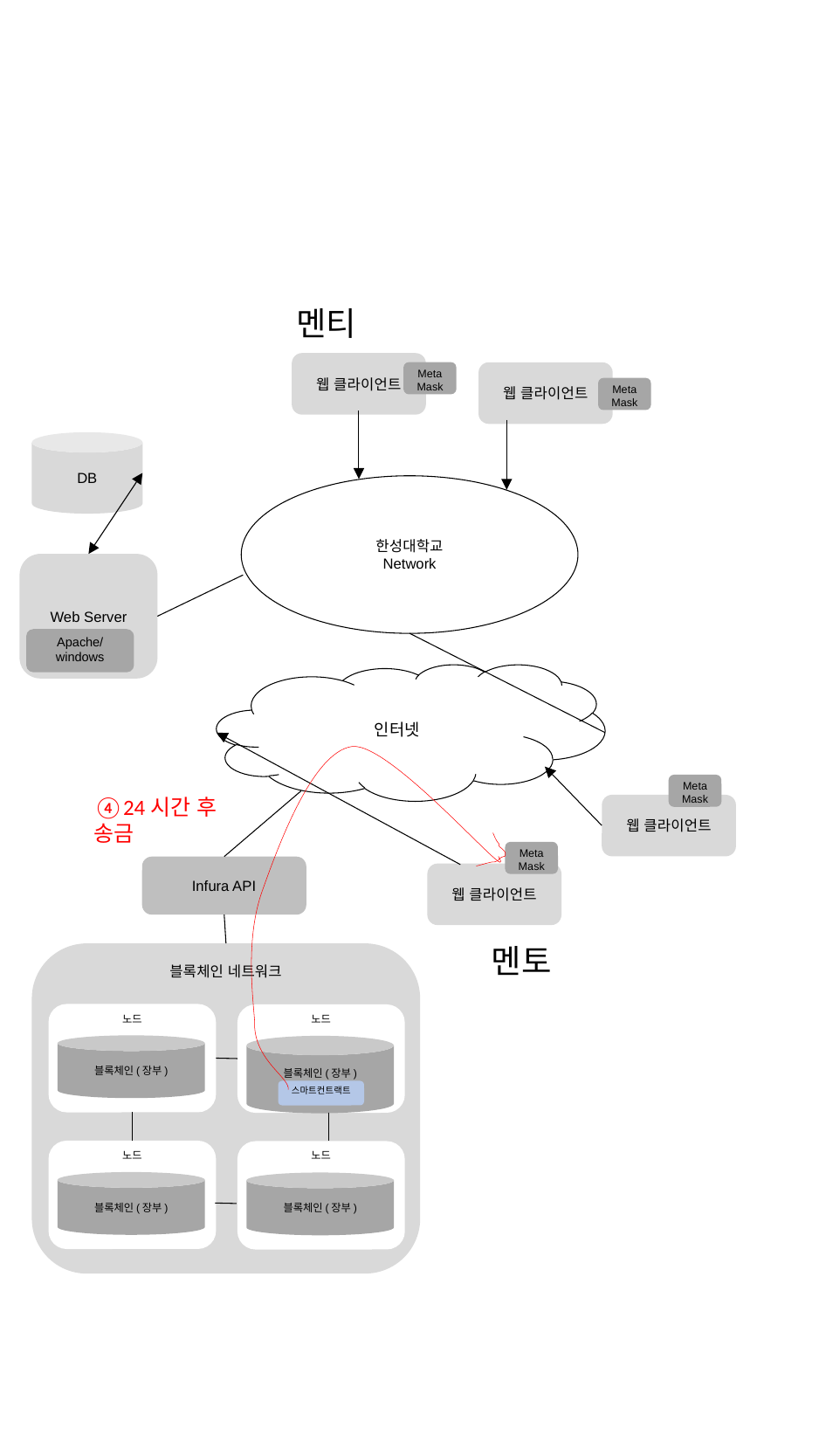

멘티
웹 클라이언트
Meta
Mask
웹 클라이언트
Meta
Mask
DB
한성대학교
Network

Web Server
Apache/
windows
인터넷

Meta
Mask
④24시간 후 송금
웹 클라이언트

블록체인 네트워크
노드
노드
블록체인(장부)
블록체인(장부)

스마트컨트랙트
노드
노드
블록체인(장부)
블록체인(장부)
Meta
Mask
Infura API
웹 클라이언트
멘토